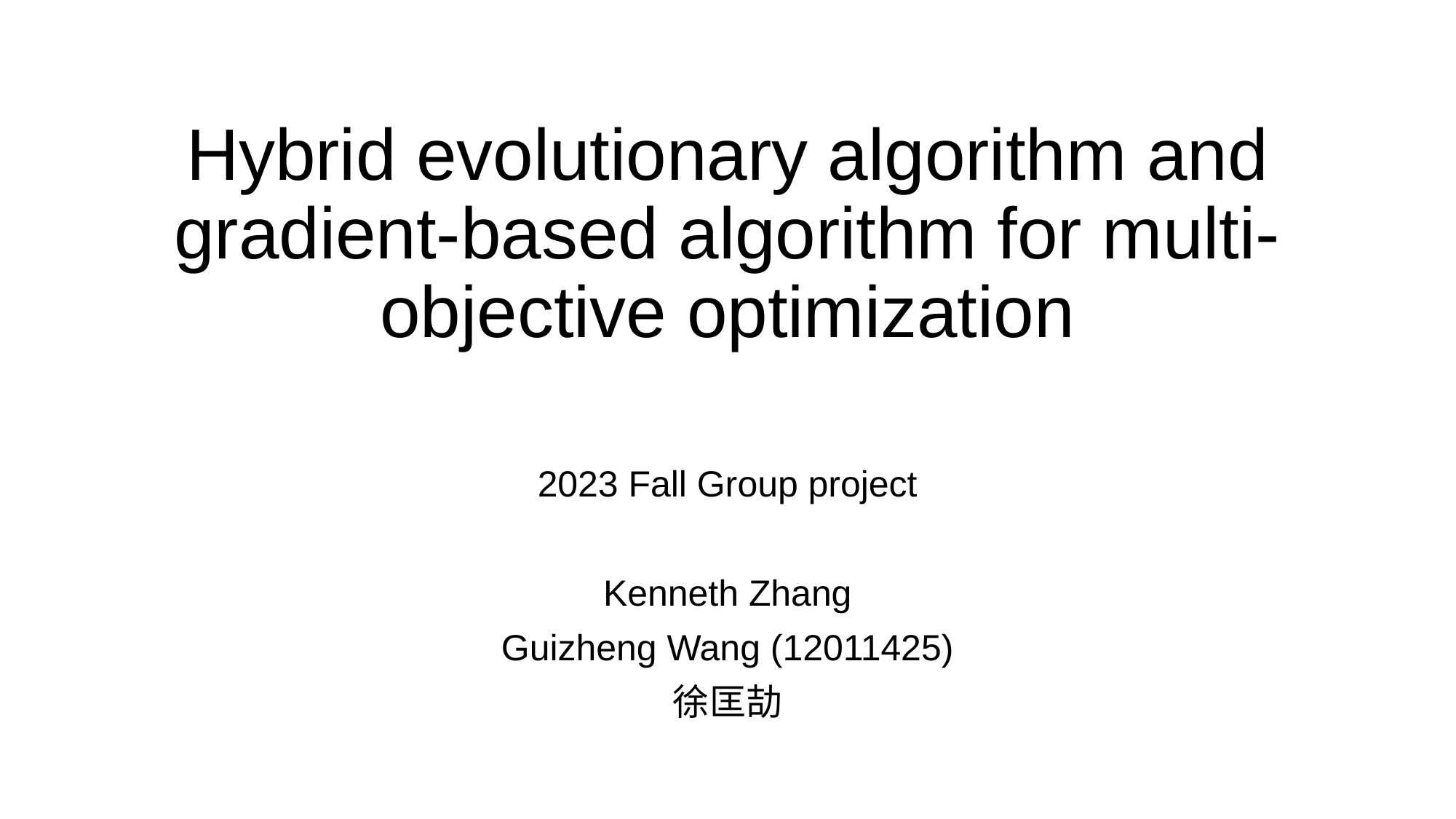

# Hybrid evolutionary algorithm and gradient-based algorithm for multi-objective optimization
2023 Fall Group project

Kenneth Zhang
Guizheng Wang (12011425)
徐匡劼